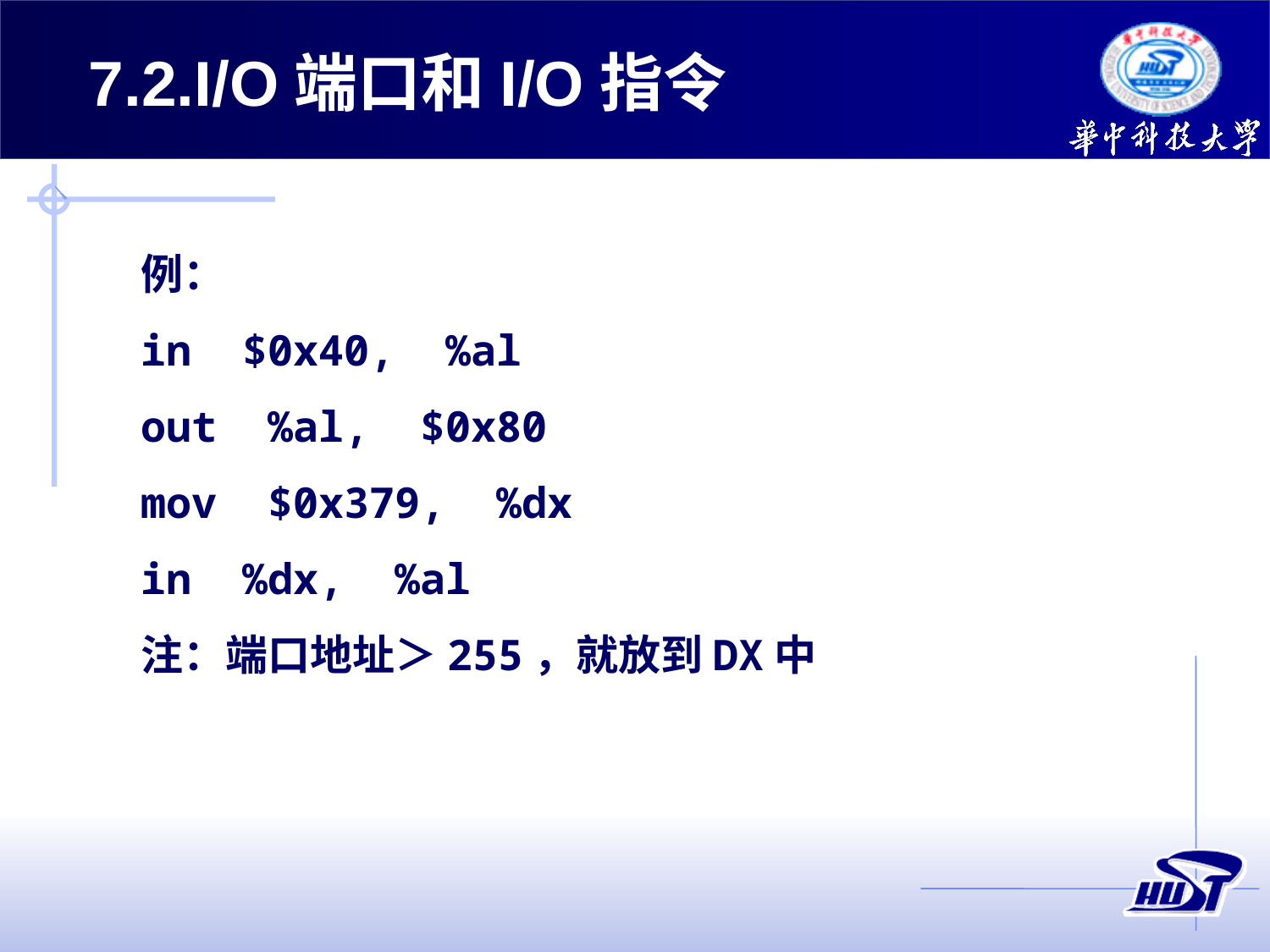

7.2.I/O端口和I/O指令
例：
in  $0x40,  %al
out  %al,  $0x80
mov  $0x379,  %dx
in  %dx,  %al
注：端口地址＞255，就放到DX中